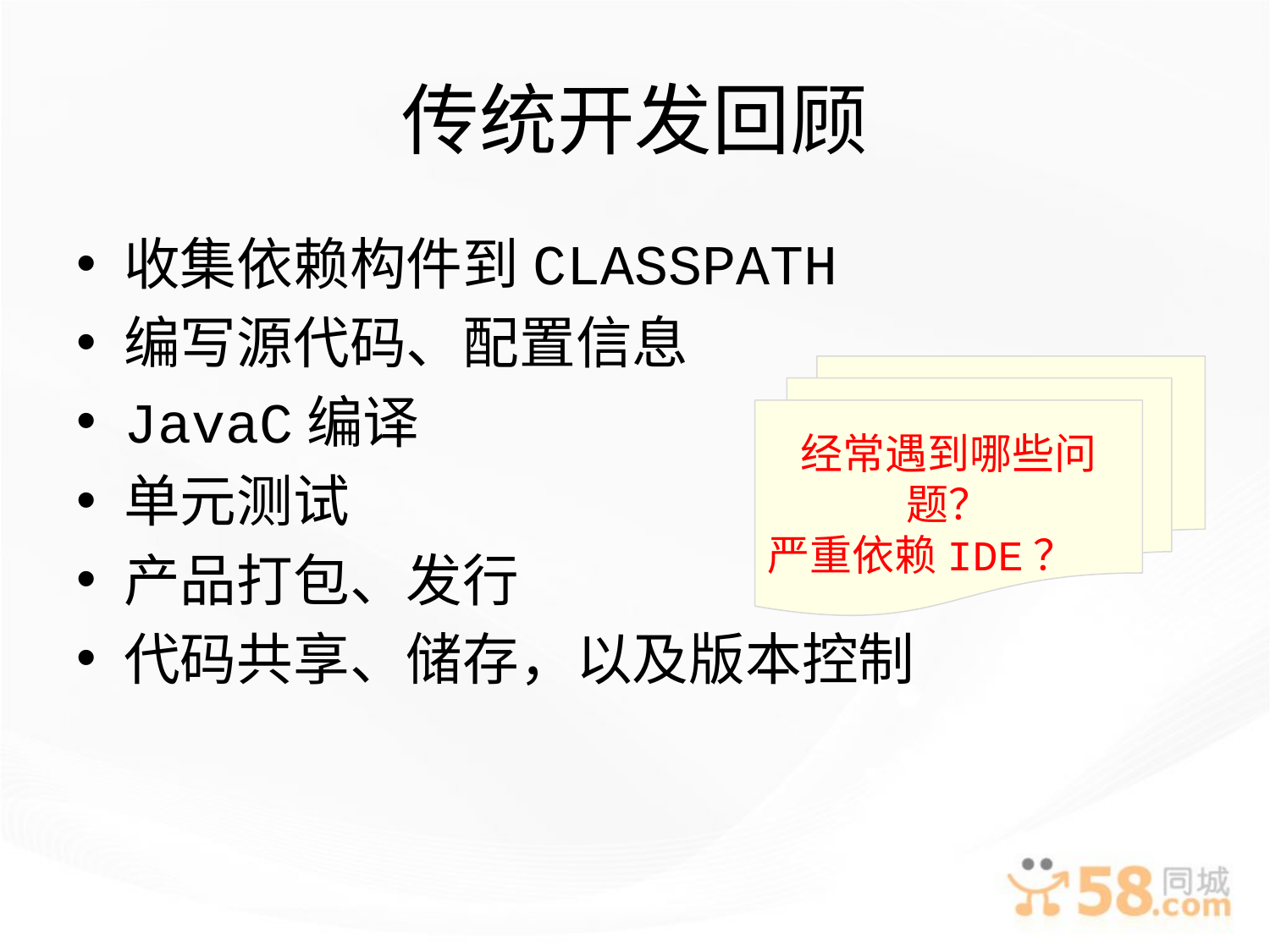

# 传统开发回顾
收集依赖构件到CLASSPATH
编写源代码、配置信息
JavaC编译
单元测试
产品打包、发行
代码共享、储存，以及版本控制
经常遇到哪些问题？
严重依赖IDE？